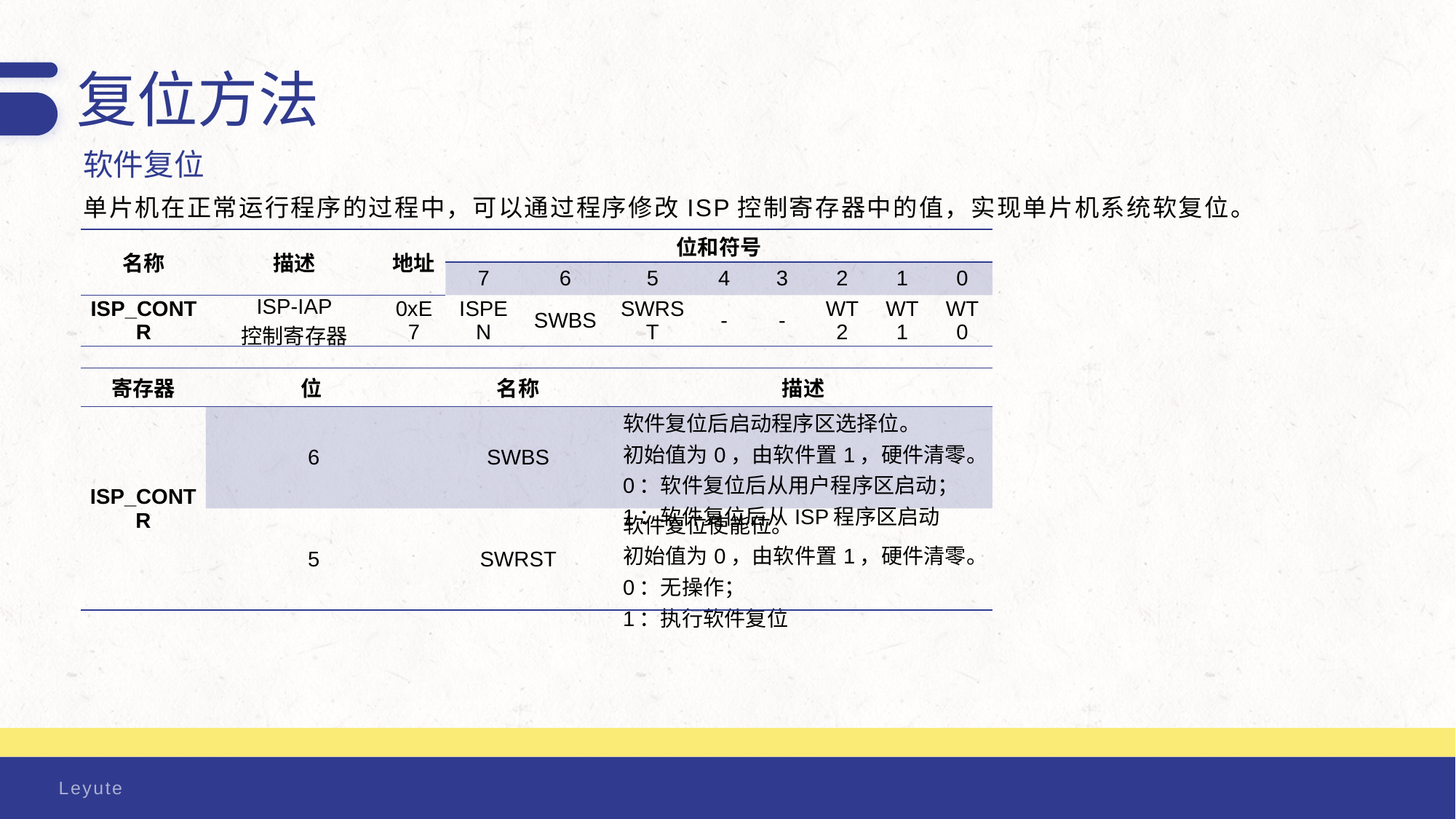

复位方法
软件复位
单片机在正常运行程序的过程中，可以通过程序修改ISP控制寄存器中的值，实现单片机系统软复位。
| 名称 | 描述 | 地址 | 位和符号 |  |  |  |  |  |  |  |
| --- | --- | --- | --- | --- | --- | --- | --- | --- | --- | --- |
|  |  |  | 7 | 6 | 5 | 4 | 3 | 2 | 1 | 0 |
| ISP\_CONTR | ISP-IAP 控制寄存器 | 0xE7 | ISPEN | SWBS | SWRST | - | - | WT2 | WT1 | WT0 |
| 寄存器 | 位 | 名称 | 描述 |
| --- | --- | --- | --- |
| ISP\_CONTR | 6 | SWBS | 软件复位后启动程序区选择位。 初始值为0，由软件置1，硬件清零。 0：软件复位后从用户程序区启动； 1：软件复位后从ISP程序区启动 |
|  | 5 | SWRST | 软件复位使能位。 初始值为0，由软件置1，硬件清零。 0：无操作； 1：执行软件复位 |